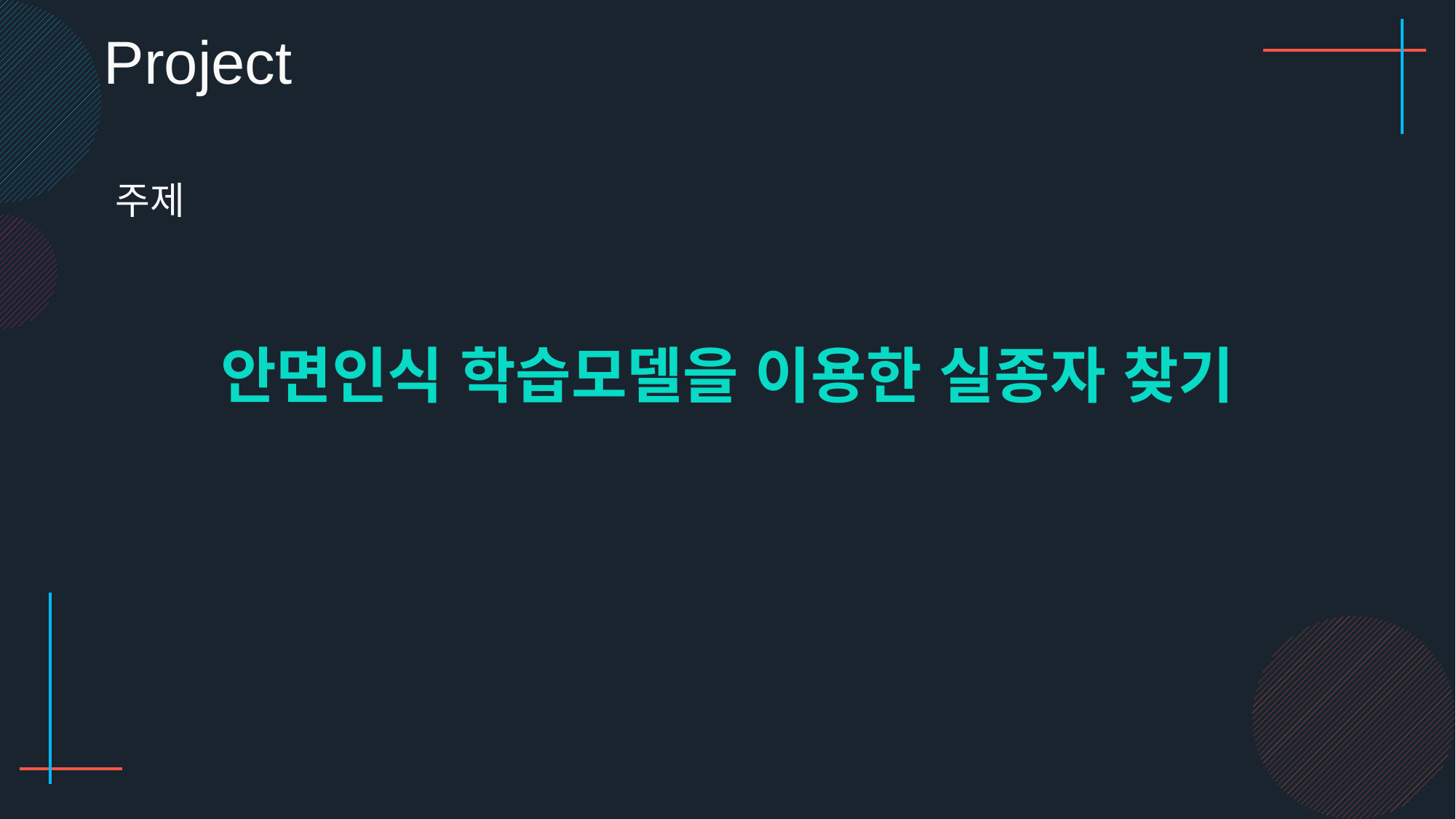

Project
주제
안면인식 학습모델을 이용한 실종자 찾기